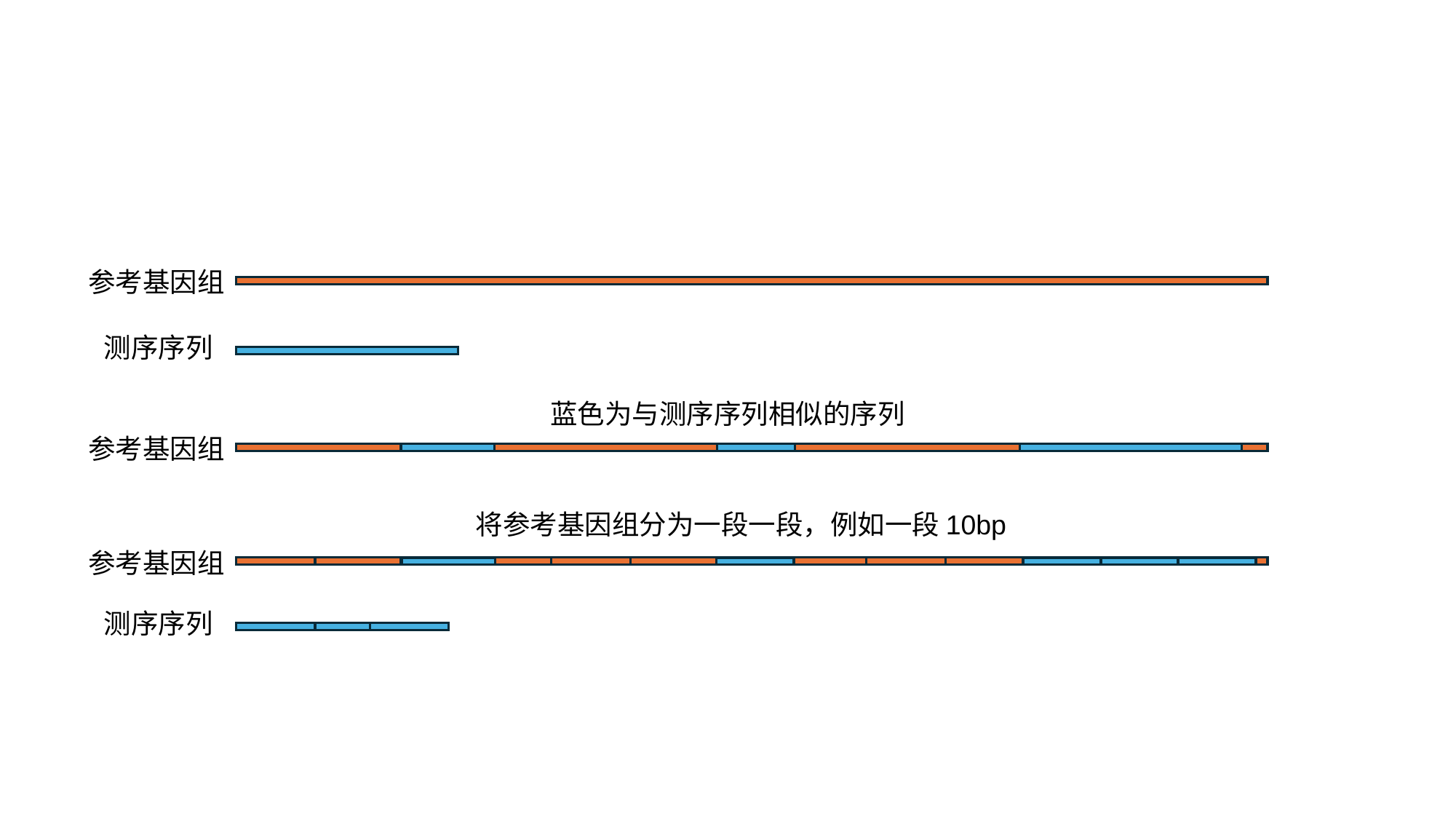

#

参考基因组

测序序列

蓝色为与测序序列相似的序列
参考基因组

将参考基因组分为一段一段，例如一段10bp
参考基因组

测序序列